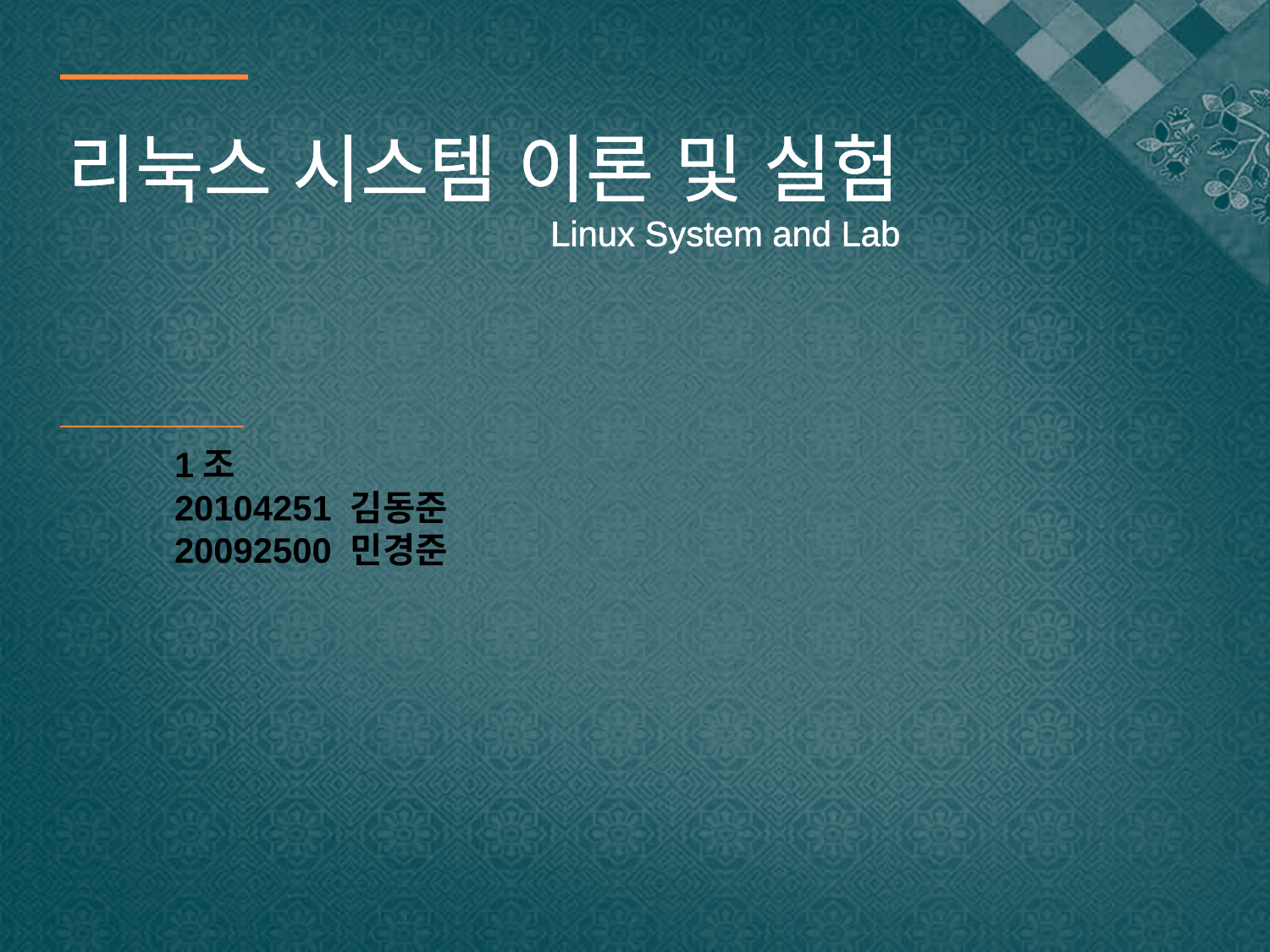

리눅스 시스템 이론 및 실험
Linux System and Lab
            1조
            20104251 김동준
            20092500 민경준